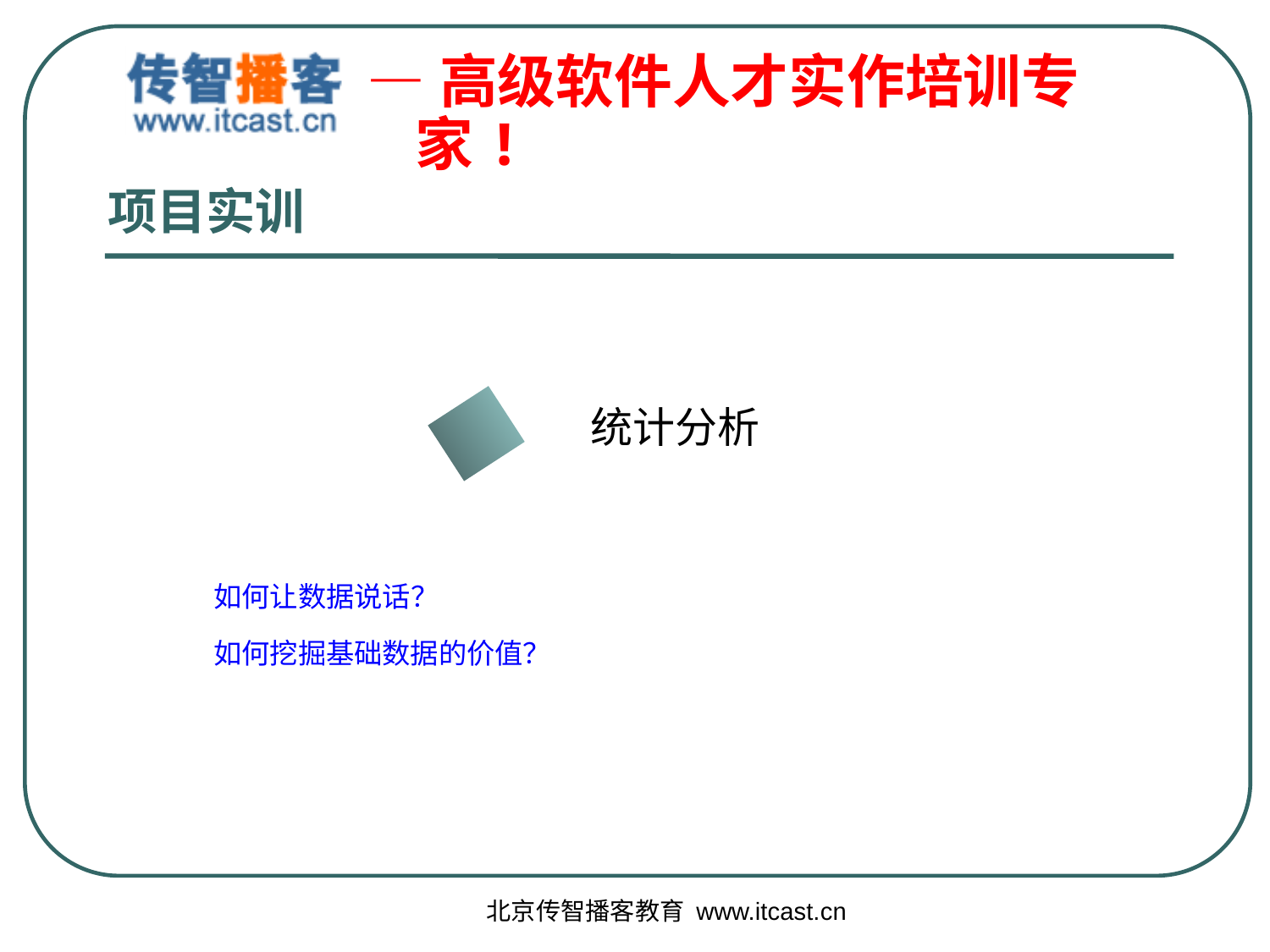

# 项目实训

统计分析
　　如何让数据说话？
　　如何挖掘基础数据的价值？
北京传智播客教育 www.itcast.cn